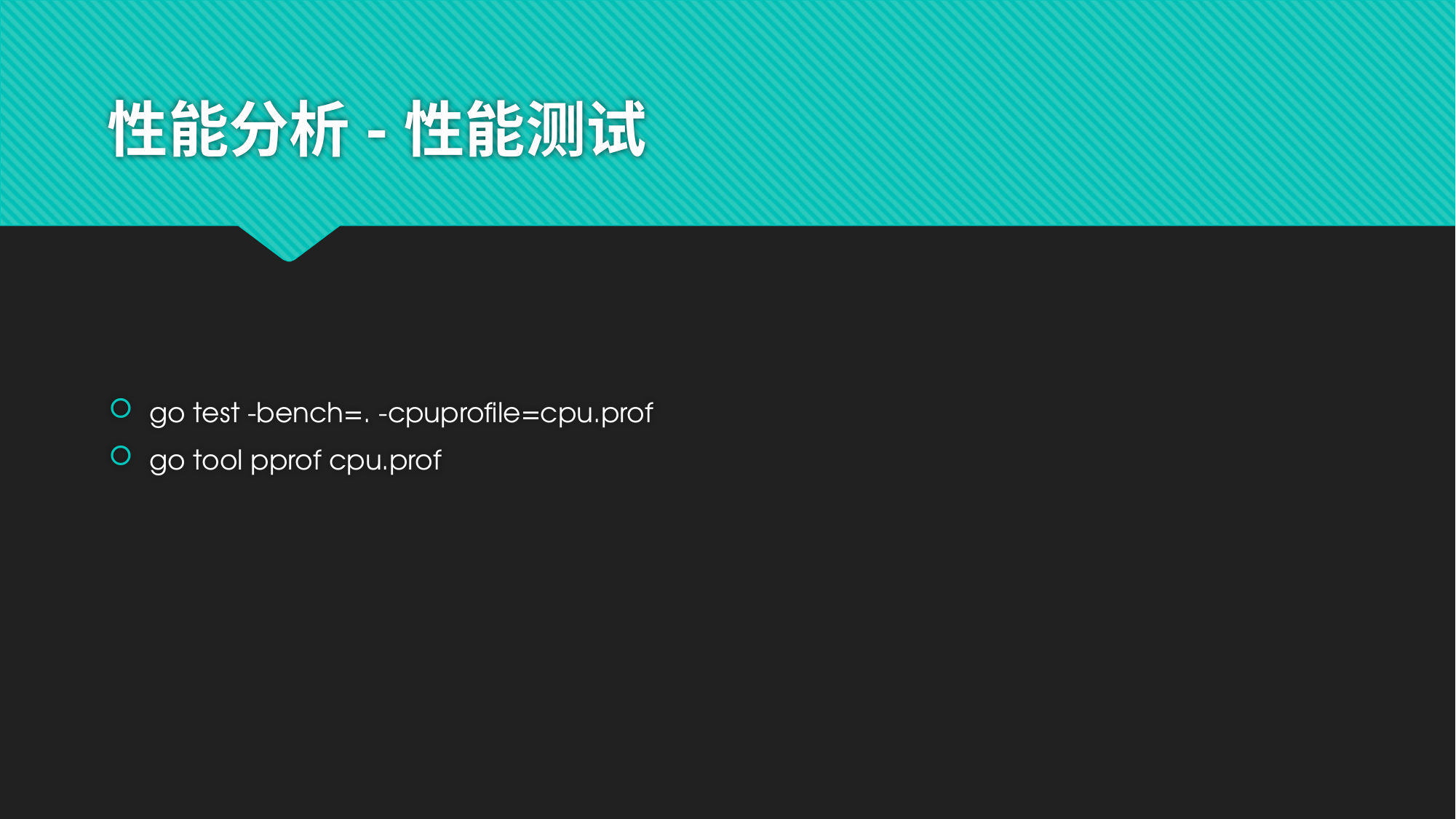

# 性能分析-性能测试
go test -bench=. -cpuprofile=cpu.prof
go tool pprof cpu.prof